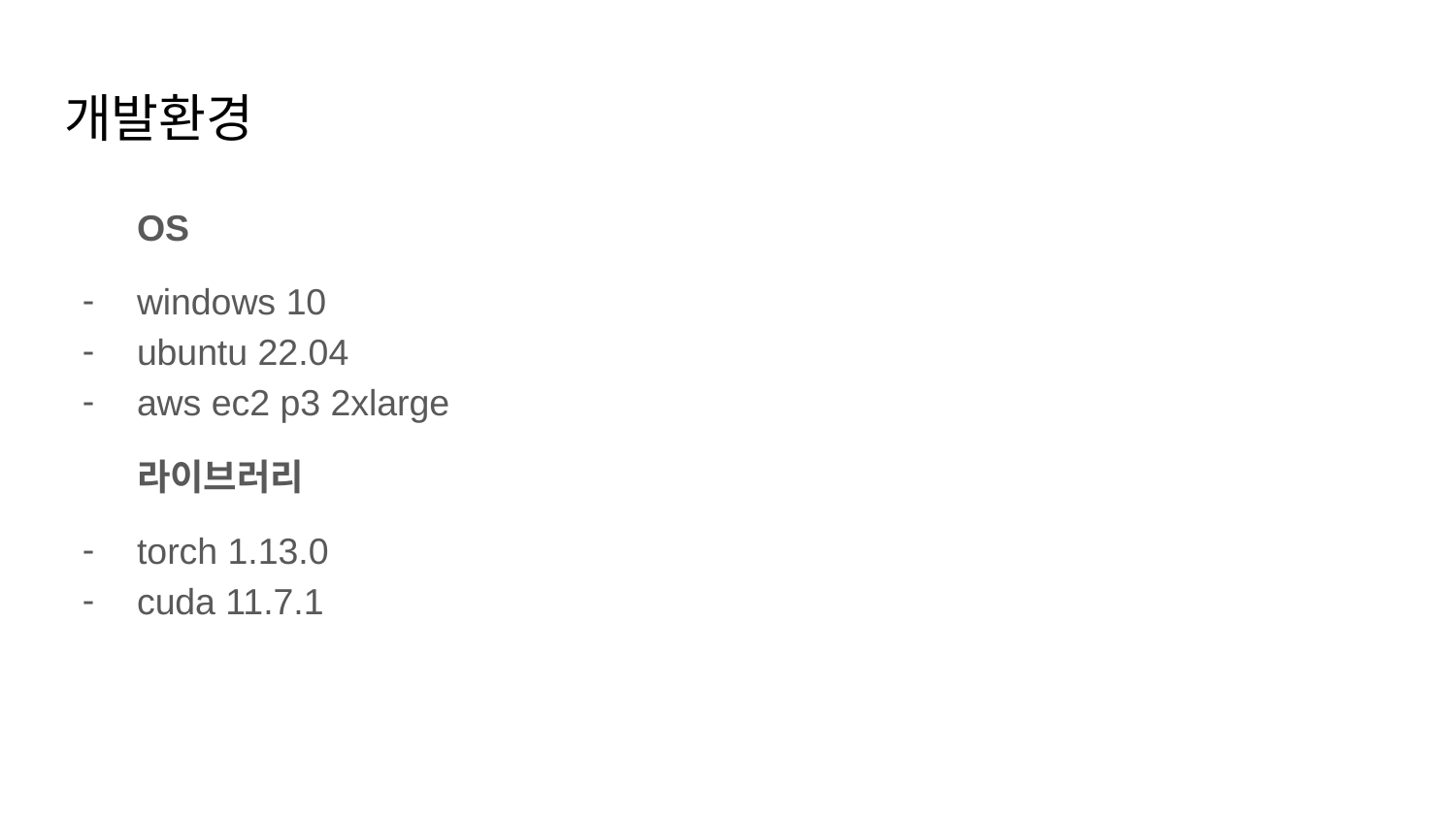

# 개발환경
OS
windows 10
ubuntu 22.04
aws ec2 p3 2xlarge
라이브러리
torch 1.13.0
cuda 11.7.1